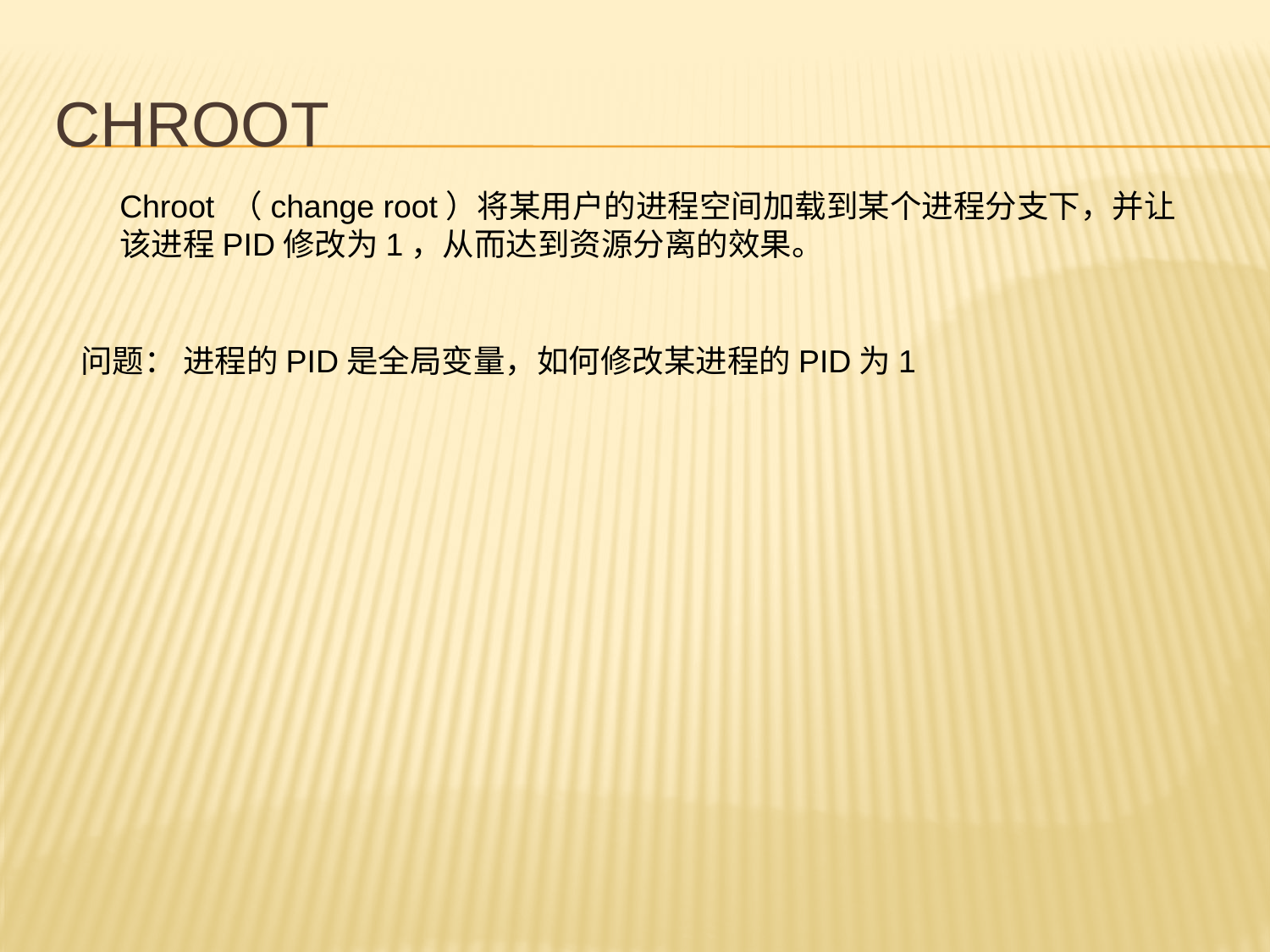

# Chroot
Chroot （change root）将某用户的进程空间加载到某个进程分支下，并让
该进程PID修改为1，从而达到资源分离的效果。
问题： 进程的PID是全局变量，如何修改某进程的PID为1